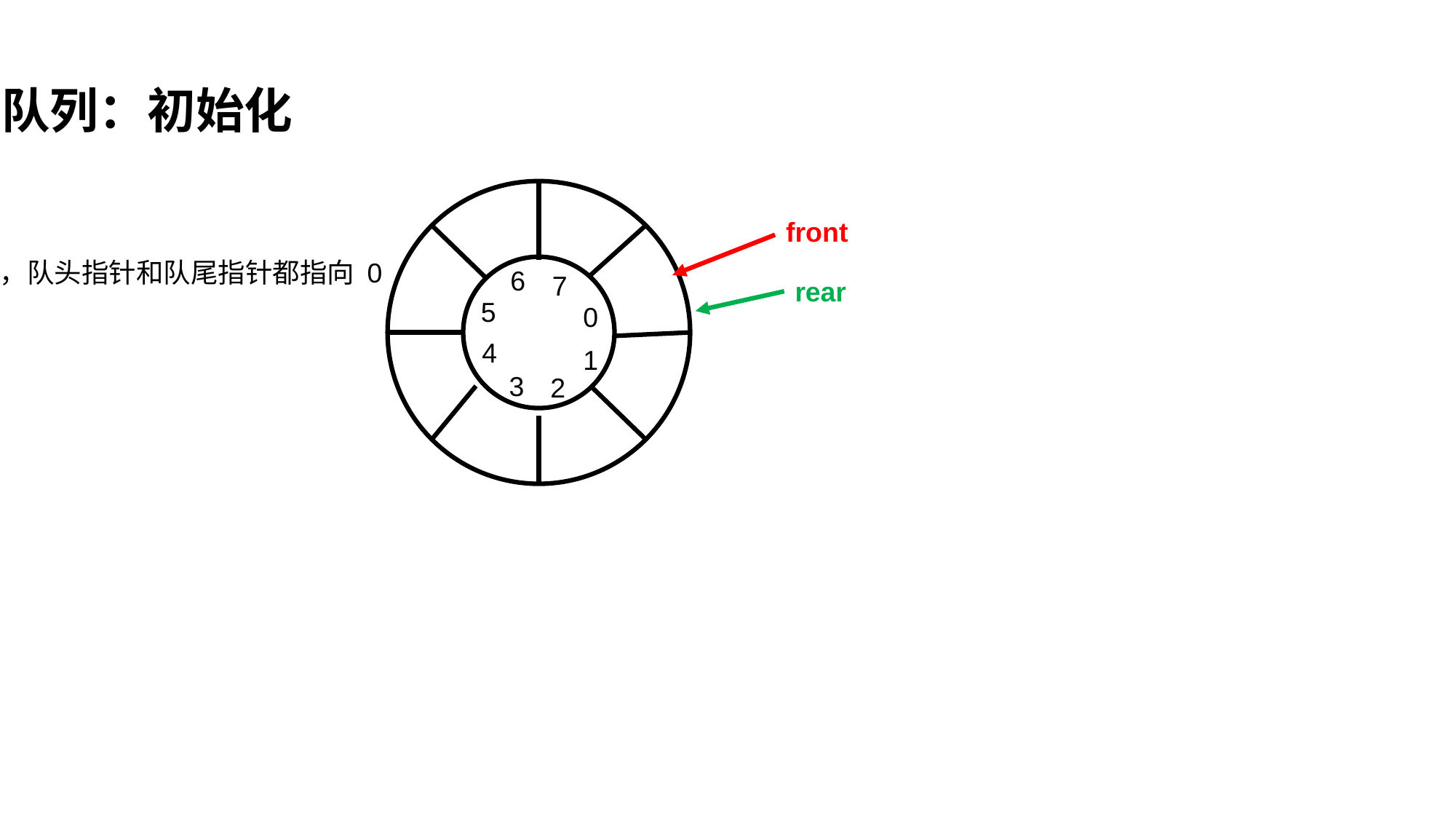

循环队列：初始化

front
循环队列初始时，队头指针和队尾指针都指向 0
6
7
rear
5
0
4
1
3
2